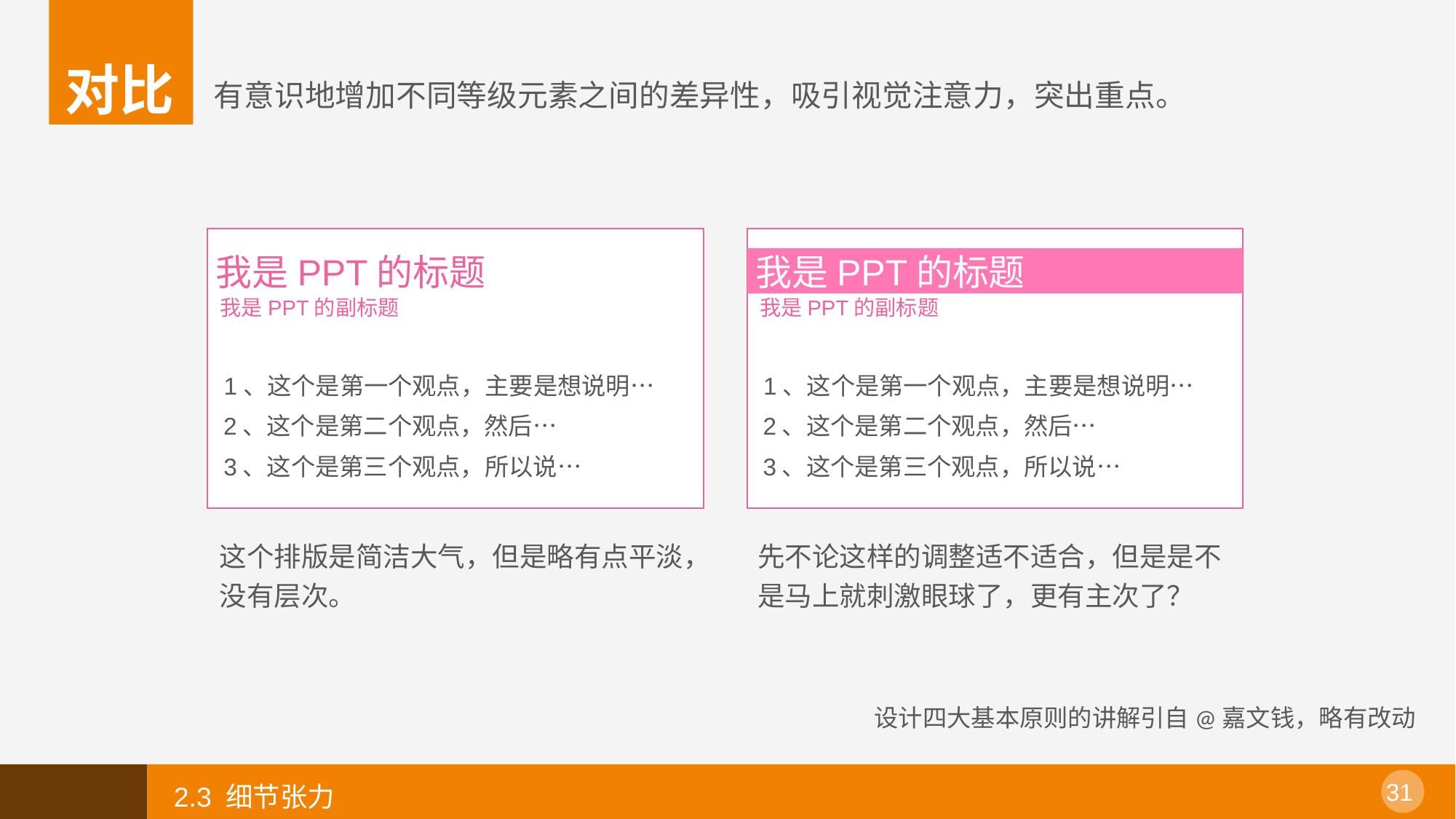

对比
有意识地增加不同等级元素之间的差异性，吸引视觉注意力，突出重点。

我是PPT的标题
我是PPT的标题

我是PPT的副标题
我是PPT的副标题
1、这个是第一个观点，主要是想说明…
1、这个是第一个观点，主要是想说明…
2、这个是第二个观点，然后…
2、这个是第二个观点，然后…
3、这个是第三个观点，所以说…
3、这个是第三个观点，所以说…
这个排版是简洁大气，但是略有点平淡，没有层次。
先不论这样的调整适不适合，但是是不是马上就刺激眼球了，更有主次了？
设计四大基本原则的讲解引自@嘉文钱，略有改动
2.3 细节张力